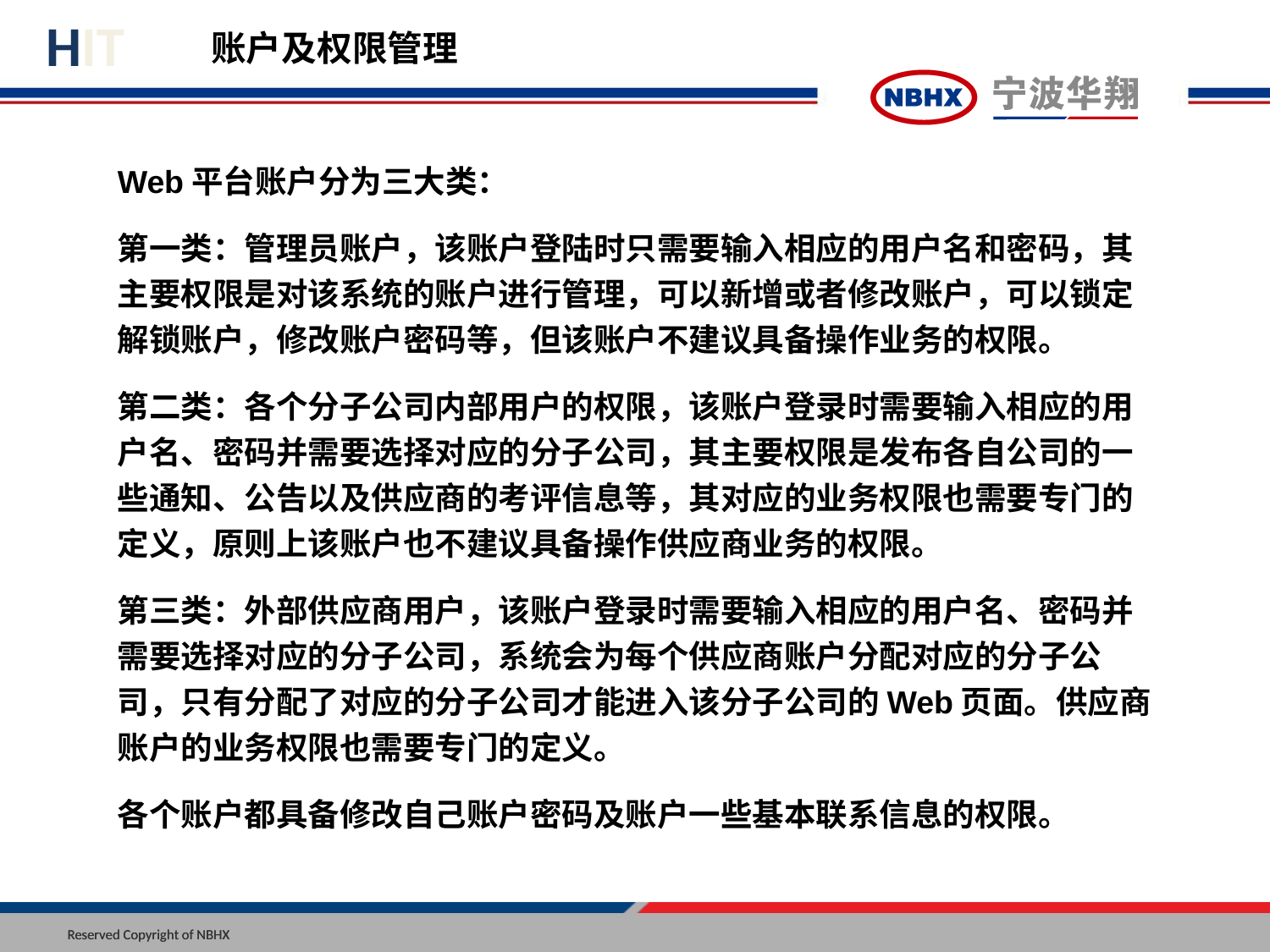

账户及权限管理
Web平台账户分为三大类：
第一类：管理员账户，该账户登陆时只需要输入相应的用户名和密码，其主要权限是对该系统的账户进行管理，可以新增或者修改账户，可以锁定解锁账户，修改账户密码等，但该账户不建议具备操作业务的权限。
第二类：各个分子公司内部用户的权限，该账户登录时需要输入相应的用户名、密码并需要选择对应的分子公司，其主要权限是发布各自公司的一些通知、公告以及供应商的考评信息等，其对应的业务权限也需要专门的定义，原则上该账户也不建议具备操作供应商业务的权限。
第三类：外部供应商用户，该账户登录时需要输入相应的用户名、密码并需要选择对应的分子公司，系统会为每个供应商账户分配对应的分子公司，只有分配了对应的分子公司才能进入该分子公司的Web页面。供应商账户的业务权限也需要专门的定义。
各个账户都具备修改自己账户密码及账户一些基本联系信息的权限。
Reserved Copyright of NBHX